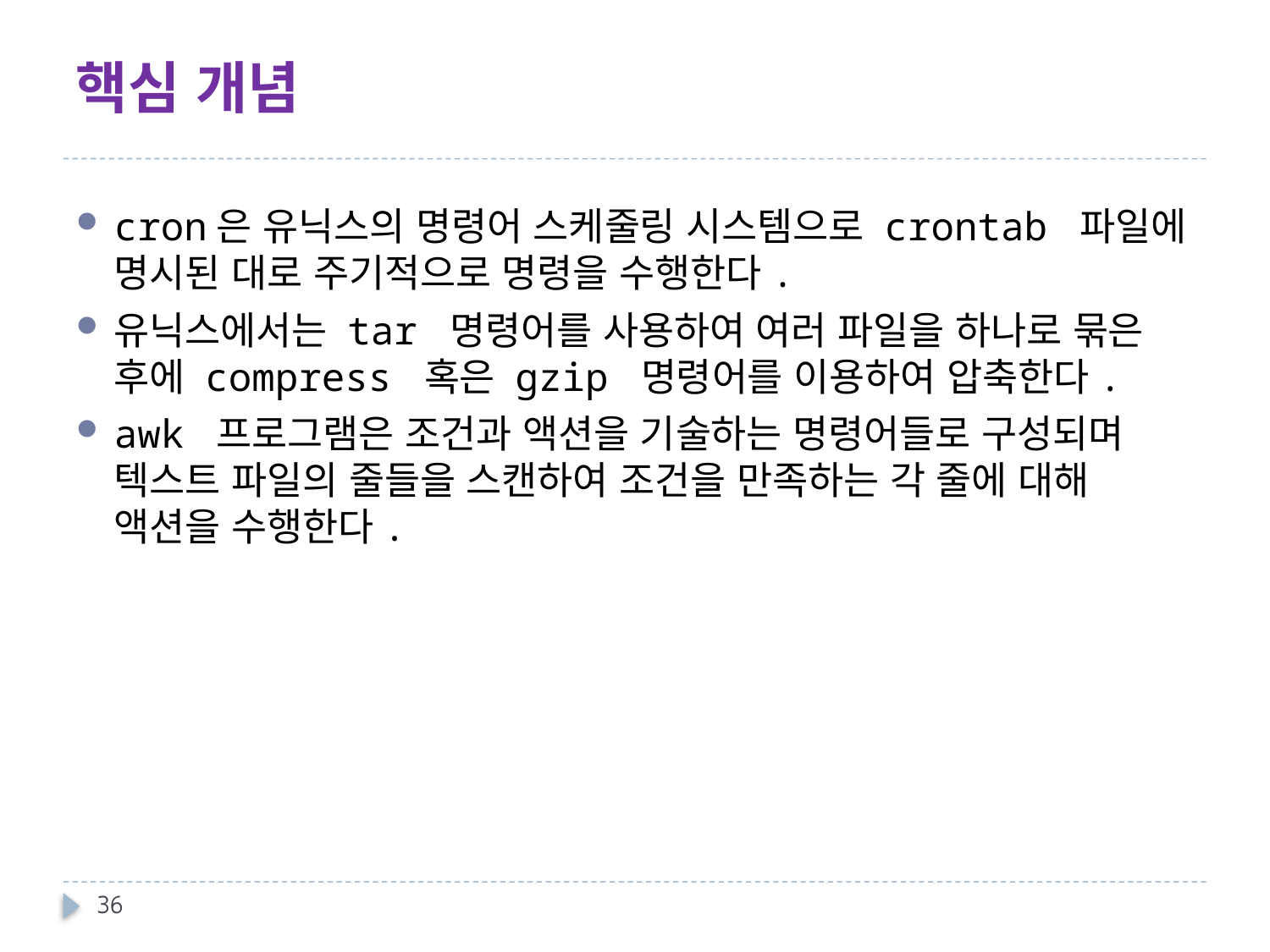

# 핵심 개념
cron은 유닉스의 명령어 스케줄링 시스템으로 crontab 파일에 명시된 대로 주기적으로 명령을 수행한다.
유닉스에서는 tar 명령어를 사용하여 여러 파일을 하나로 묶은 후에 compress 혹은 gzip 명령어를 이용하여 압축한다.
awk 프로그램은 조건과 액션을 기술하는 명령어들로 구성되며 텍스트 파일의 줄들을 스캔하여 조건을 만족하는 각 줄에 대해 액션을 수행한다.

36